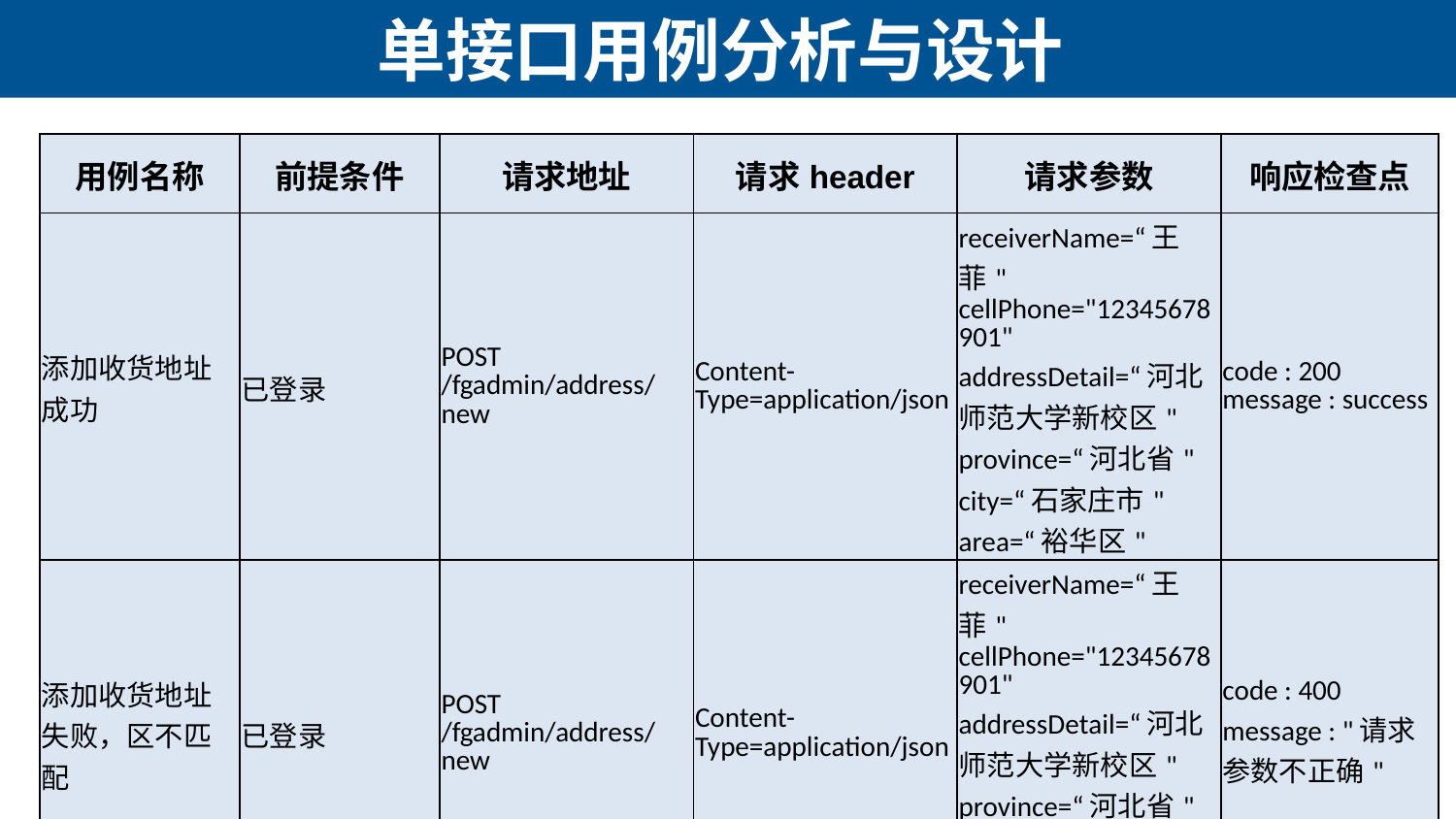

# 单接口用例分析与设计
| 用例名称 | 前提条件 | 请求地址 | 请求header | 请求参数 | 响应检查点 |
| --- | --- | --- | --- | --- | --- |
| 添加收货地址成功 | 已登录 | POST /fgadmin/address/new | Content-Type=application/json | receiverName=“王菲" cellPhone="12345678901" addressDetail=“河北师范大学新校区" province=“河北省" city=“石家庄市" area=“裕华区" | code : 200 message : success |
| 添加收货地址失败，区不匹配 | 已登录 | POST /fgadmin/address/new | Content-Type=application/json | receiverName=“王菲" cellPhone="12345678901" addressDetail=“河北师范大学新校区" province=“河北省" city=“石家庄市" area=“西城区" | code : 400 message : "请求参数不正确" |